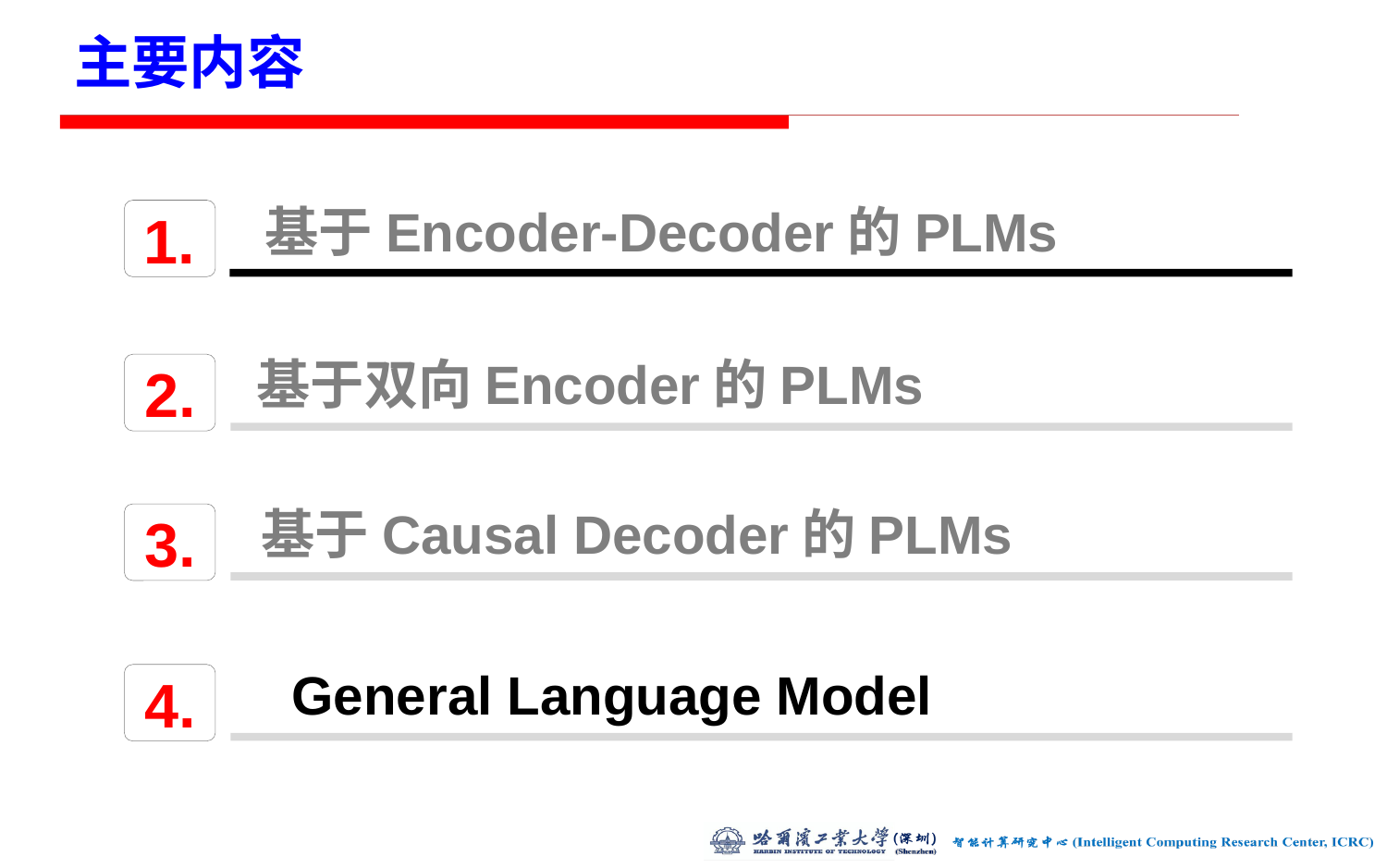

# 主要内容
基于Encoder-Decoder的PLMs
1.

基于双向Encoder的PLMs
2.

基于Causal Decoder的PLMs
3.

General Language Model
4.